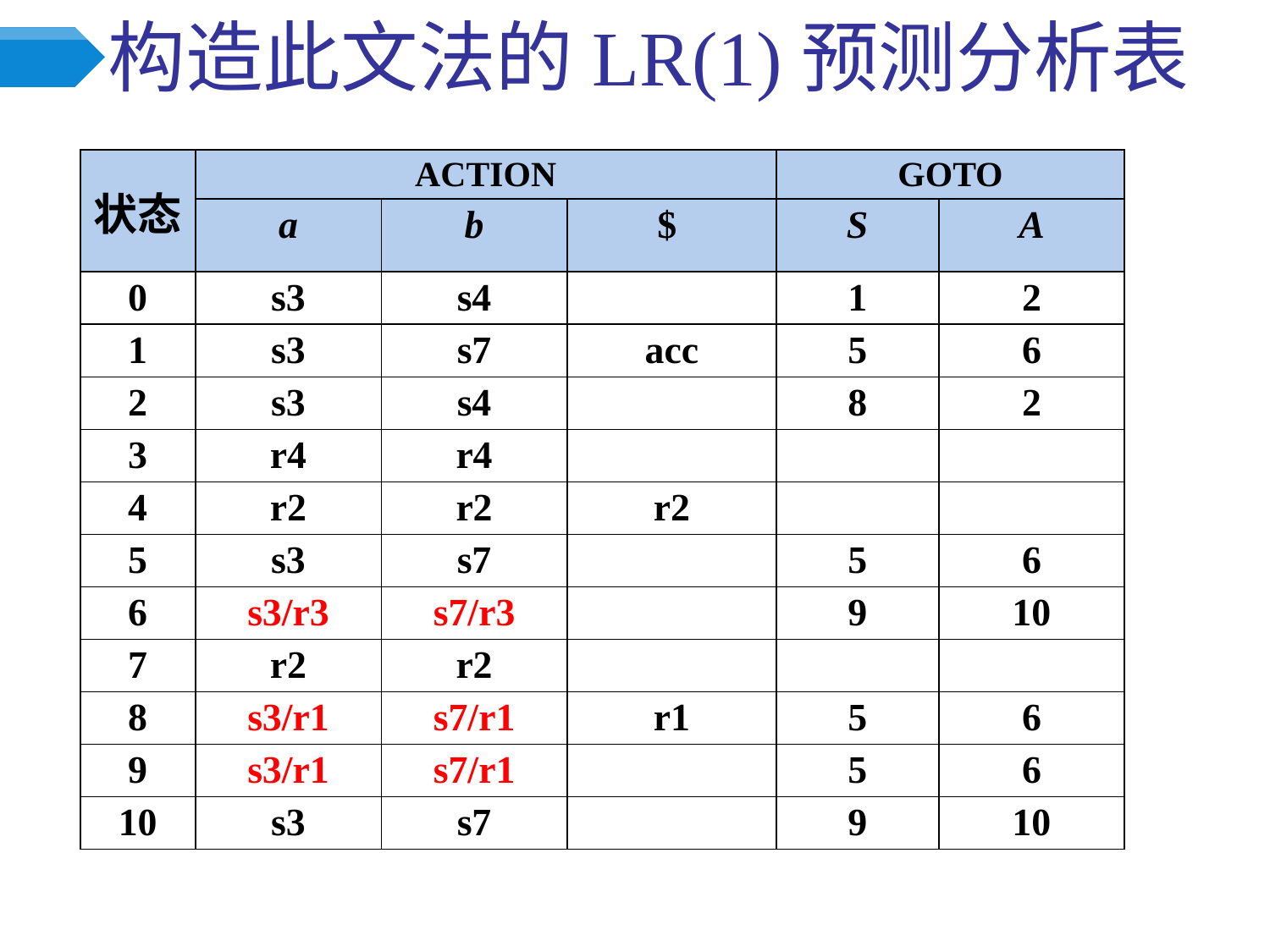

构造此文法的LR(1)预测分析表
| 状态 | ACTION |  |  | GOTO |  |
| --- | --- | --- | --- | --- | --- |
|  | a | b | $ | S | A |
| 0 | s3 | s4 |  | 1 | 2 |
| 1 | s3 | s7 | acc | 5 | 6 |
| 2 | s3 | s4 |  | 8 | 2 |
| 3 | r4 | r4 |  |  |  |
| 4 | r2 | r2 | r2 |  |  |
| 5 | s3 | s7 |  | 5 | 6 |
| 6 | s3/r3 | s7/r3 |  | 9 | 10 |
| 7 | r2 | r2 |  |  |  |
| 8 | s3/r1 | s7/r1 | r1 | 5 | 6 |
| 9 | s3/r1 | s7/r1 |  | 5 | 6 |
| 10 | s3 | s7 |  | 9 | 10 |